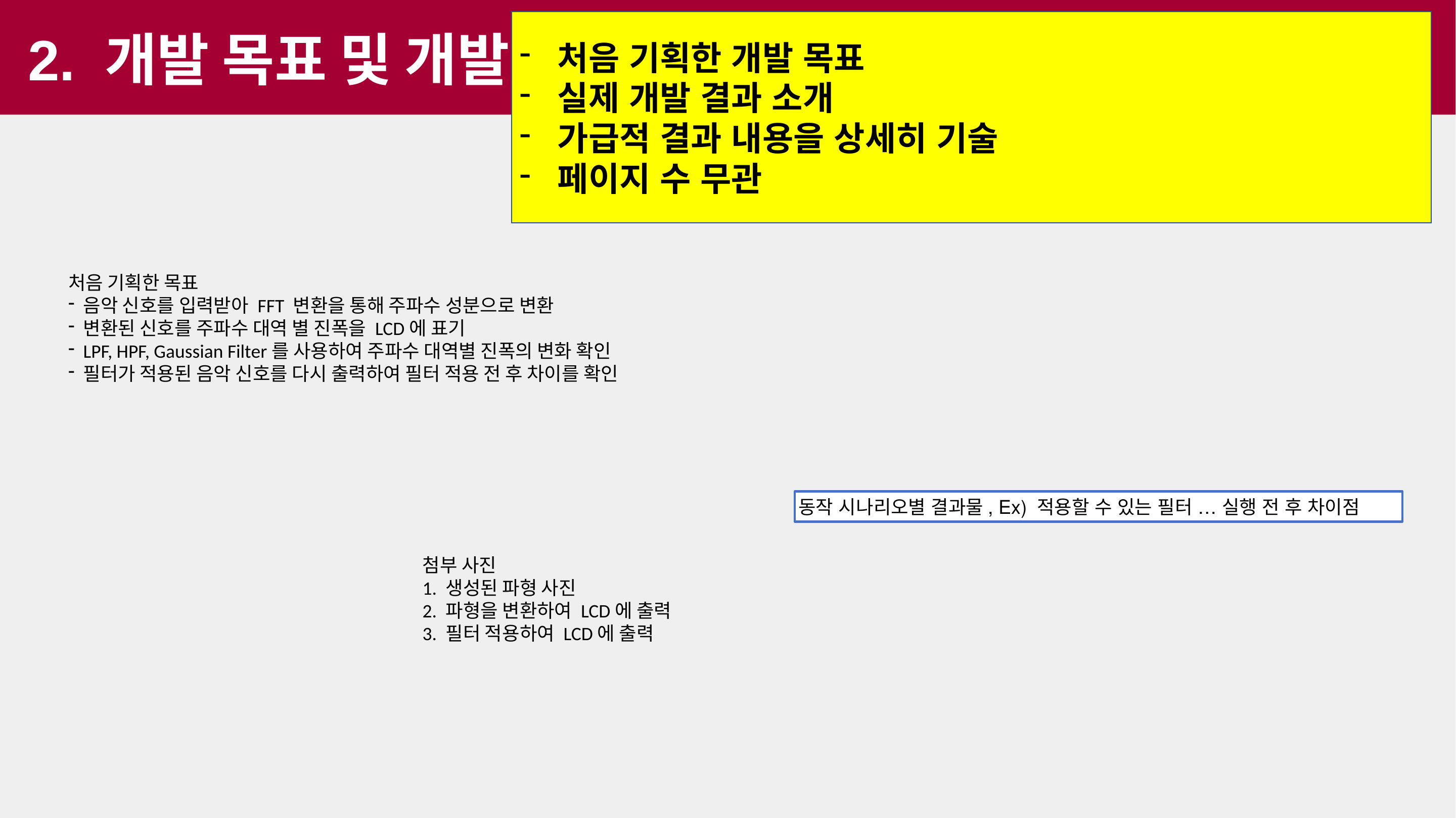

처음 기획한 개발 목표
실제 개발 결과 소개
가급적 결과 내용을 상세히 기술
페이지 수 무관
2. 개발 목표 및 개발 결과
처음 기획한 목표
음악 신호를 입력받아 FFT 변환을 통해 주파수 성분으로 변환
변환된 신호를 주파수 대역 별 진폭을 LCD에 표기
LPF, HPF, Gaussian Filter를 사용하여 주파수 대역별 진폭의 변화 확인
필터가 적용된 음악 신호를 다시 출력하여 필터 적용 전 후 차이를 확인
동작 시나리오별 결과물, Ex) 적용할 수 있는 필터 … 실행 전 후 차이점
첨부 사진
1. 생성된 파형 사진
2. 파형을 변환하여 LCD에 출력
3. 필터 적용하여 LCD에 출력